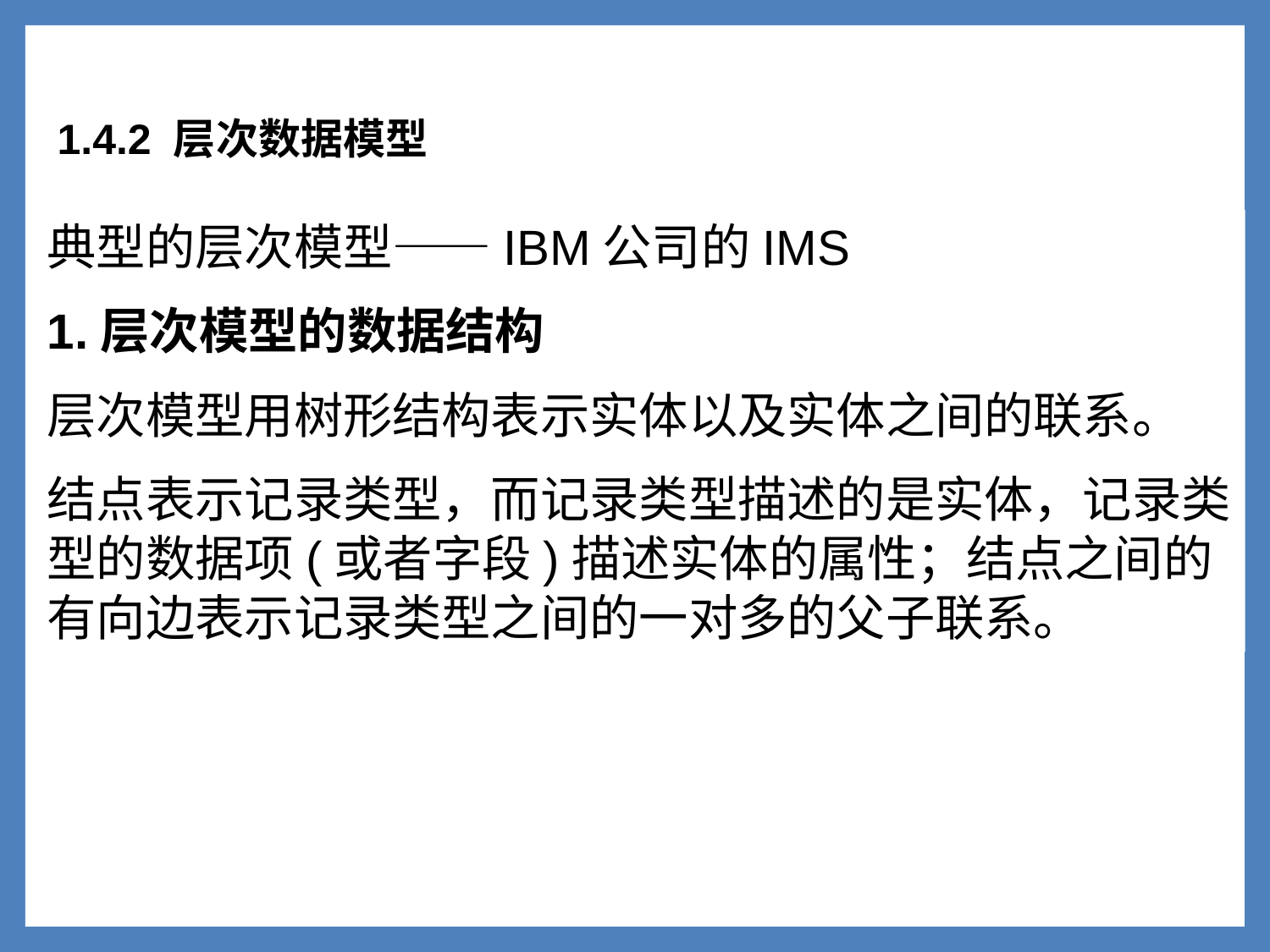

1.4.2 层次数据模型
典型的层次模型——IBM公司的IMS
1.层次模型的数据结构
层次模型用树形结构表示实体以及实体之间的联系。
结点表示记录类型，而记录类型描述的是实体，记录类型的数据项(或者字段)描述实体的属性；结点之间的有向边表示记录类型之间的一对多的父子联系。